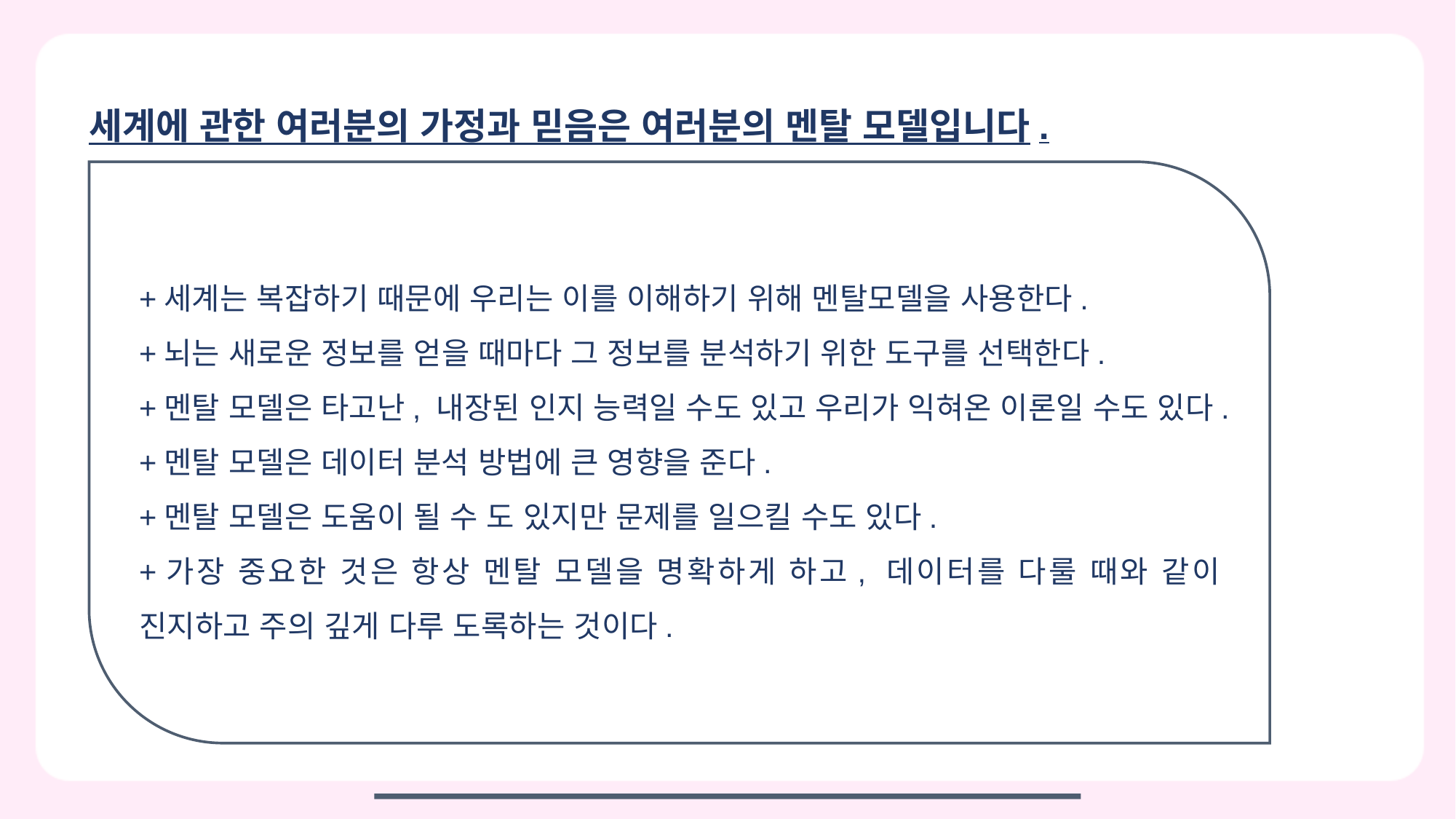

세계에 관한 여러분의 가정과 믿음은 여러분의 멘탈 모델입니다.
+세계는 복잡하기 때문에 우리는 이를 이해하기 위해 멘탈모델을 사용한다.
+뇌는 새로운 정보를 얻을 때마다 그 정보를 분석하기 위한 도구를 선택한다.
+멘탈 모델은 타고난, 내장된 인지 능력일 수도 있고 우리가 익혀온 이론일 수도 있다.
+멘탈 모델은 데이터 분석 방법에 큰 영향을 준다.
+멘탈 모델은 도움이 될 수 도 있지만 문제를 일으킬 수도 있다.
+가장 중요한 것은 항상 멘탈 모델을 명확하게 하고, 데이터를 다룰 때와 같이 진지하고 주의 깊게 다루 도록하는 것이다.